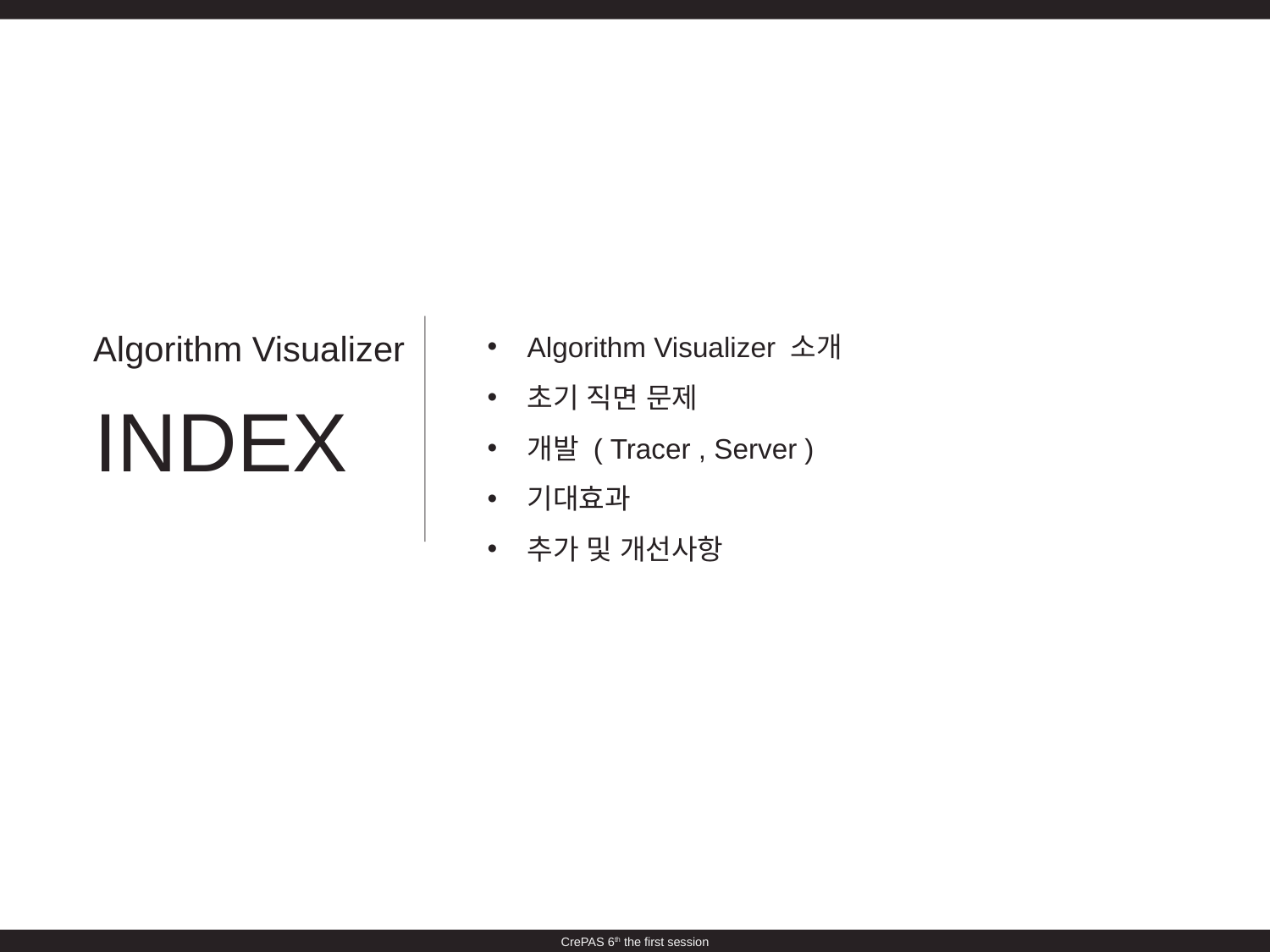

Algorithm Visualizer 소개
초기 직면 문제
개발 ( Tracer , Server )
기대효과
추가 및 개선사항
Algorithm Visualizer
INDEX
CrePAS 6th the first session